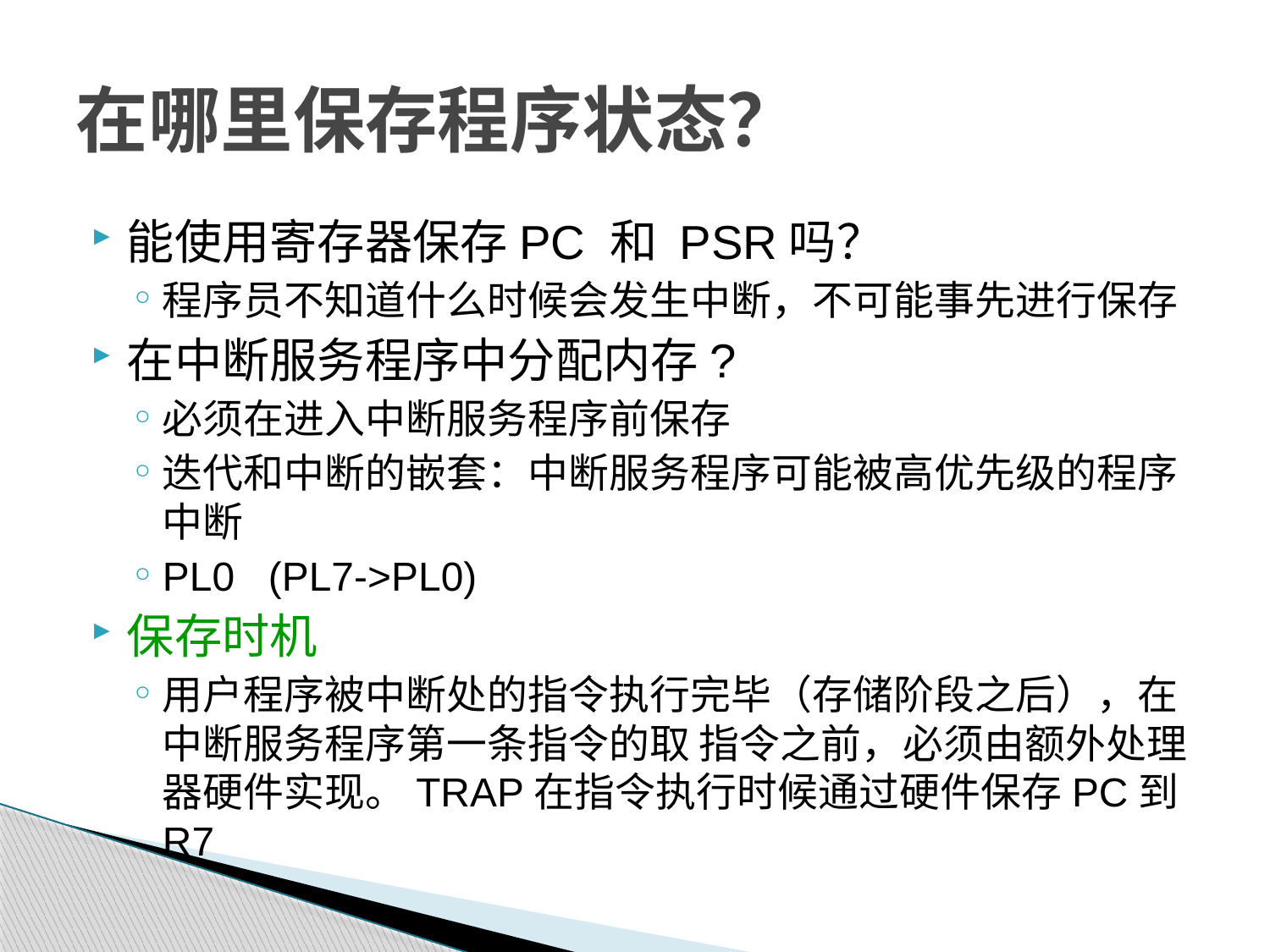

# 在哪里保存程序状态？
能使用寄存器保存PC 和 PSR吗？
程序员不知道什么时候会发生中断，不可能事先进行保存
在中断服务程序中分配内存?
必须在进入中断服务程序前保存
迭代和中断的嵌套：中断服务程序可能被高优先级的程序中断
PL0   (PL7->PL0)
保存时机
用户程序被中断处的指令执行完毕（存储阶段之后），在中断服务程序第一条指令的取 指令之前，必须由额外处理器硬件实现。TRAP在指令执行时候通过硬件保存PC到R7